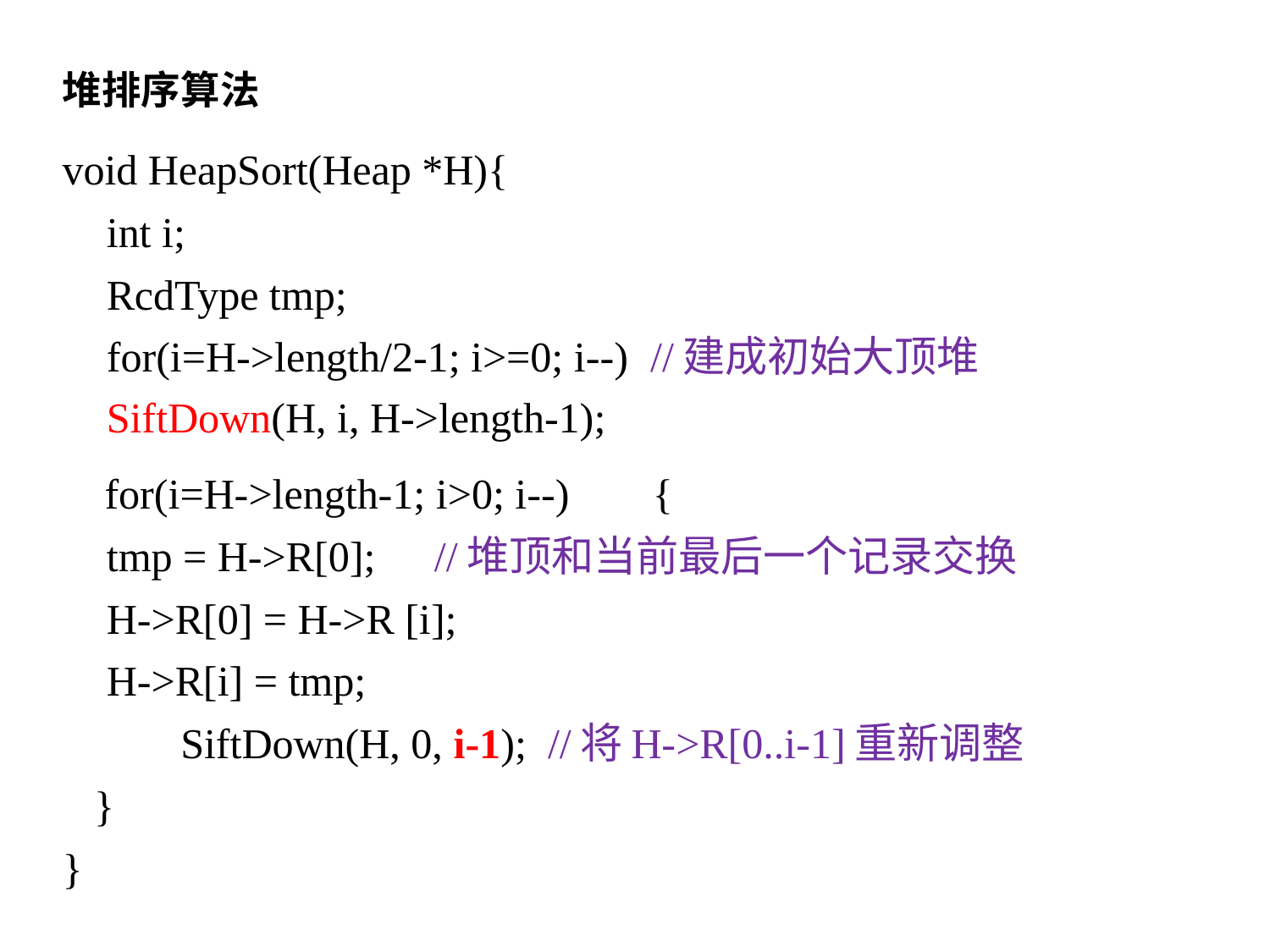

堆排序算法
void HeapSort(Heap *H){
	int i;
	RcdType tmp;
	for(i=H->length/2-1; i>=0; i--)  //建成初始大顶堆 		SiftDown(H, i, H->length-1);
    for(i=H->length-1; i>0; i--)	{
		tmp = H->R[0];	//堆顶和当前最后一个记录交换
 		H->R[0] = H->R [i];
		H->R[i] = tmp;
	       SiftDown(H, 0, i-1);  //将H->R[0..i-1]重新调整
   }
}